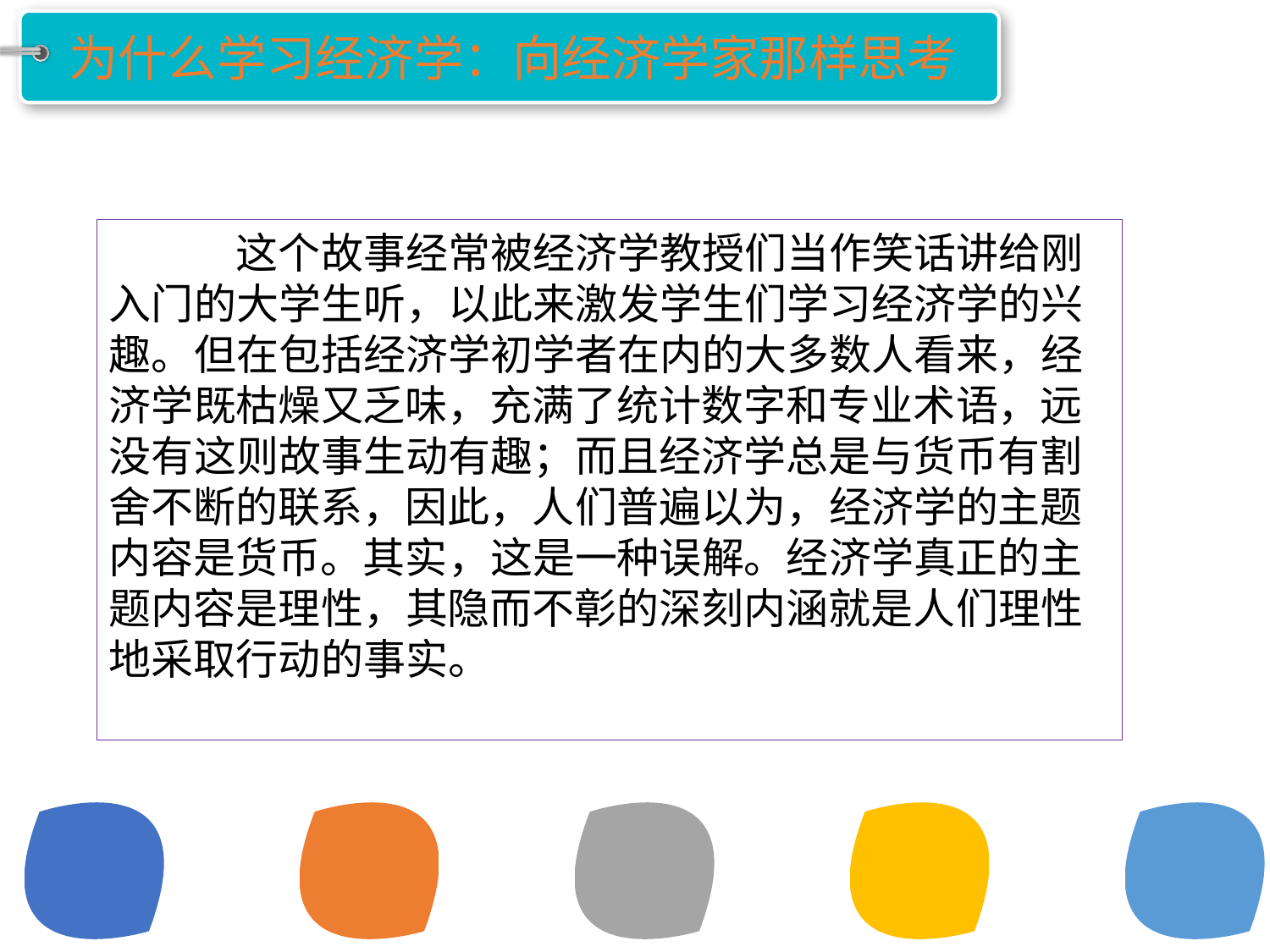

为什么学习经济学：向经济学家那样思考

	这个故事经常被经济学教授们当作笑话讲给刚入门的大学生听，以此来激发学生们学习经济学的兴趣。但在包括经济学初学者在内的大多数人看来，经济学既枯燥又乏味，充满了统计数字和专业术语，远没有这则故事生动有趣；而且经济学总是与货币有割舍不断的联系，因此，人们普遍以为，经济学的主题内容是货币。其实，这是一种误解。经济学真正的主题内容是理性，其隐而不彰的深刻内涵就是人们理性地采取行动的事实。